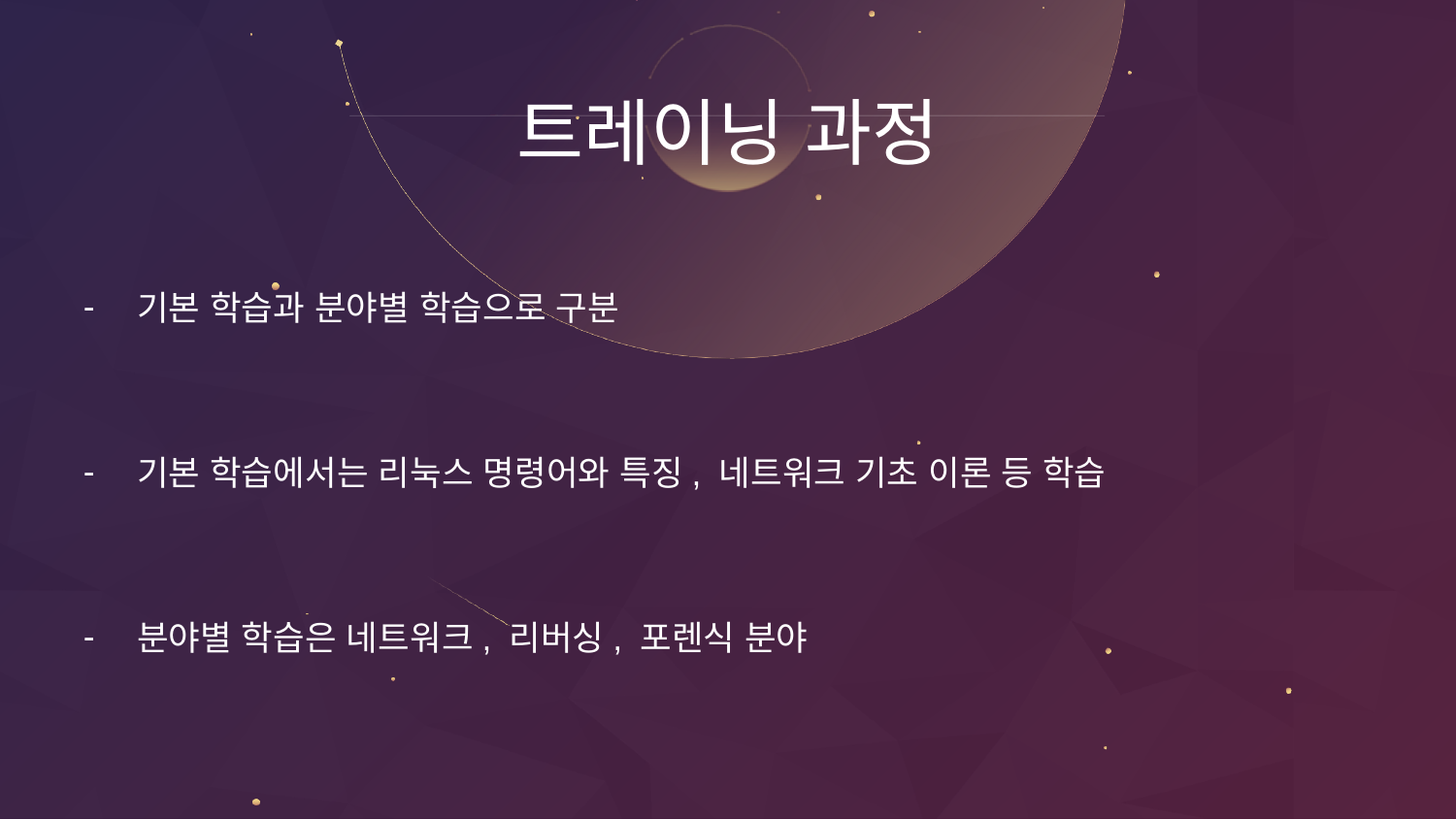

# 트레이닝 과정
기본 학습과 분야별 학습으로 구분

기본 학습에서는 리눅스 명령어와 특징, 네트워크 기초 이론 등 학습

분야별 학습은 네트워크, 리버싱, 포렌식 분야